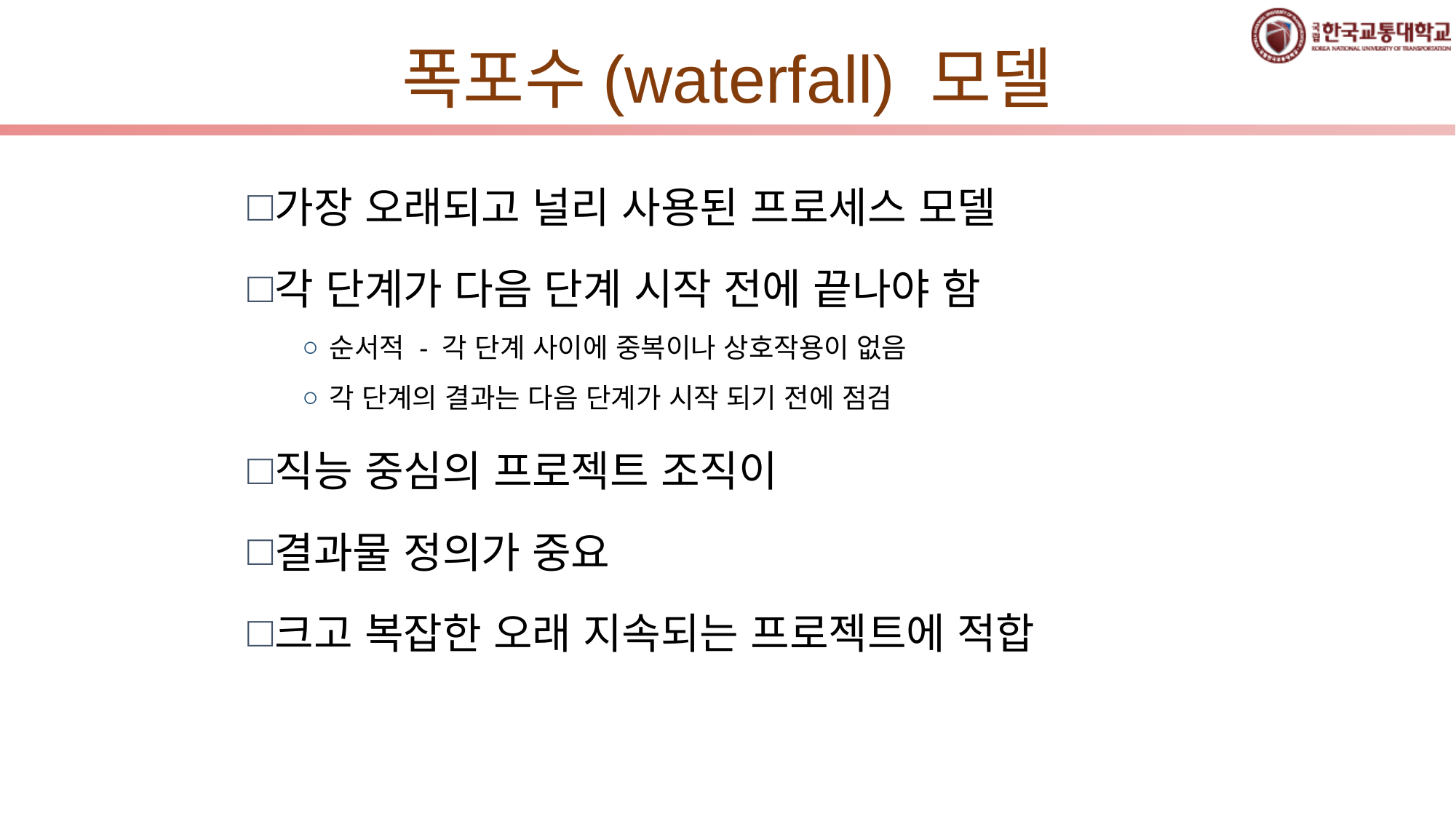

# 폭포수(waterfall) 모델
가장 오래되고 널리 사용된 프로세스 모델
각 단계가 다음 단계 시작 전에 끝나야 함
순서적 - 각 단계 사이에 중복이나 상호작용이 없음
각 단계의 결과는 다음 단계가 시작 되기 전에 점검
직능 중심의 프로젝트 조직이
결과물 정의가 중요
크고 복잡한 오래 지속되는 프로젝트에 적합